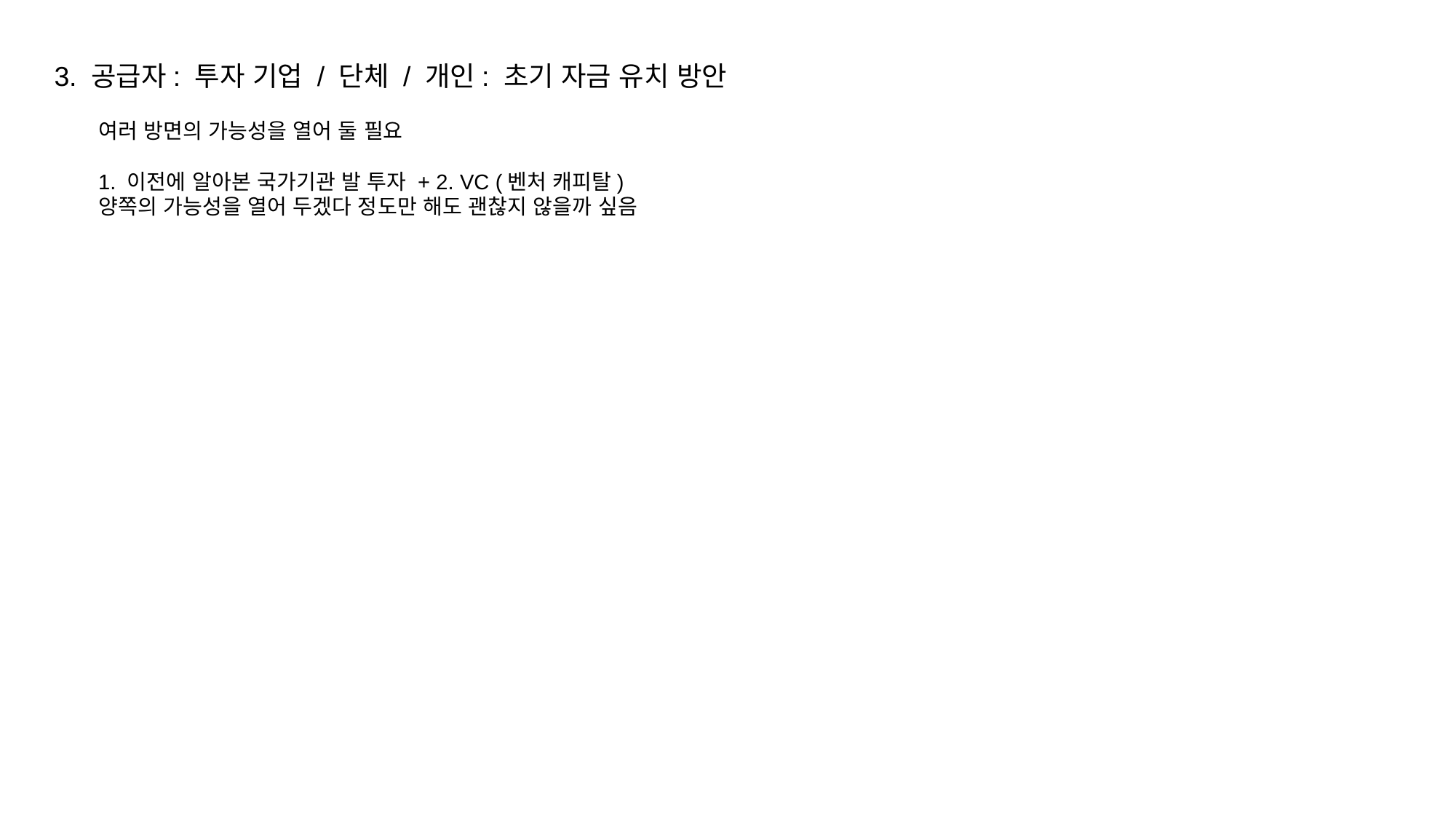

3. 공급자: 투자 기업 / 단체 / 개인: 초기 자금 유치 방안
여러 방면의 가능성을 열어 둘 필요

1. 이전에 알아본 국가기관 발 투자 + 2. VC (벤처 캐피탈)
양쪽의 가능성을 열어 두겠다 정도만 해도 괜찮지 않을까 싶음